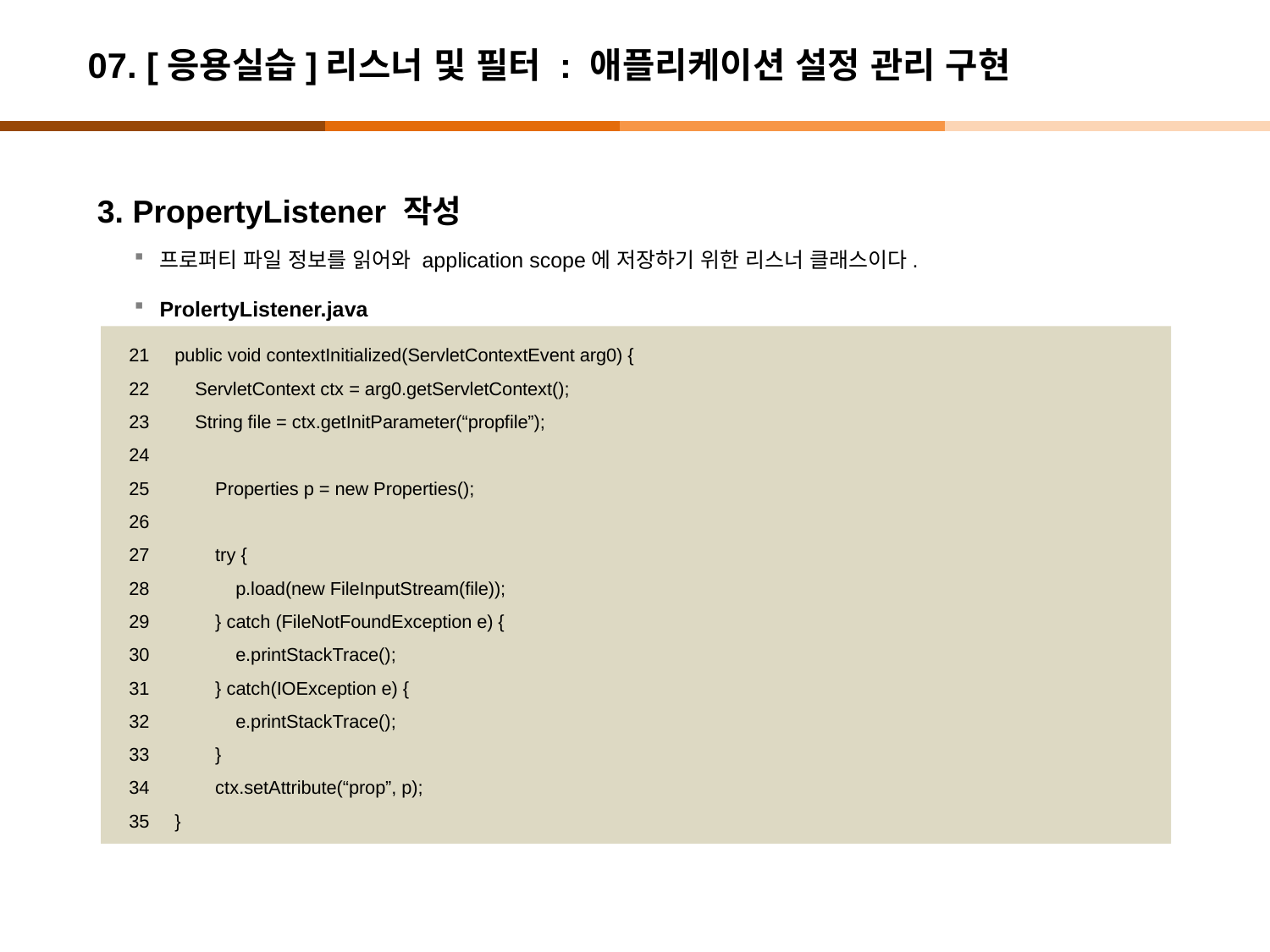

# 07. [응용실습]리스너 및 필터 : 애플리케이션 설정 관리 구현
3. PropertyListener 작성
프로퍼티 파일 정보를 읽어와 application scope에 저장하기 위한 리스너 클래스이다.
ProlertyListener.java
21     public void contextInitialized(ServletContextEvent arg0) {
22         ServletContext ctx = arg0.getServletContext();
23         String file = ctx.getInitParameter(“propfile”);
24
25             Properties p = new Properties();
26
27             try {
28                 p.load(new FileInputStream(file));
29             } catch (FileNotFoundException e) {
30                 e.printStackTrace();
31             } catch(IOException e) {
32                 e.printStackTrace();
33             }
34             ctx.setAttribute(“prop”, p);
35     }